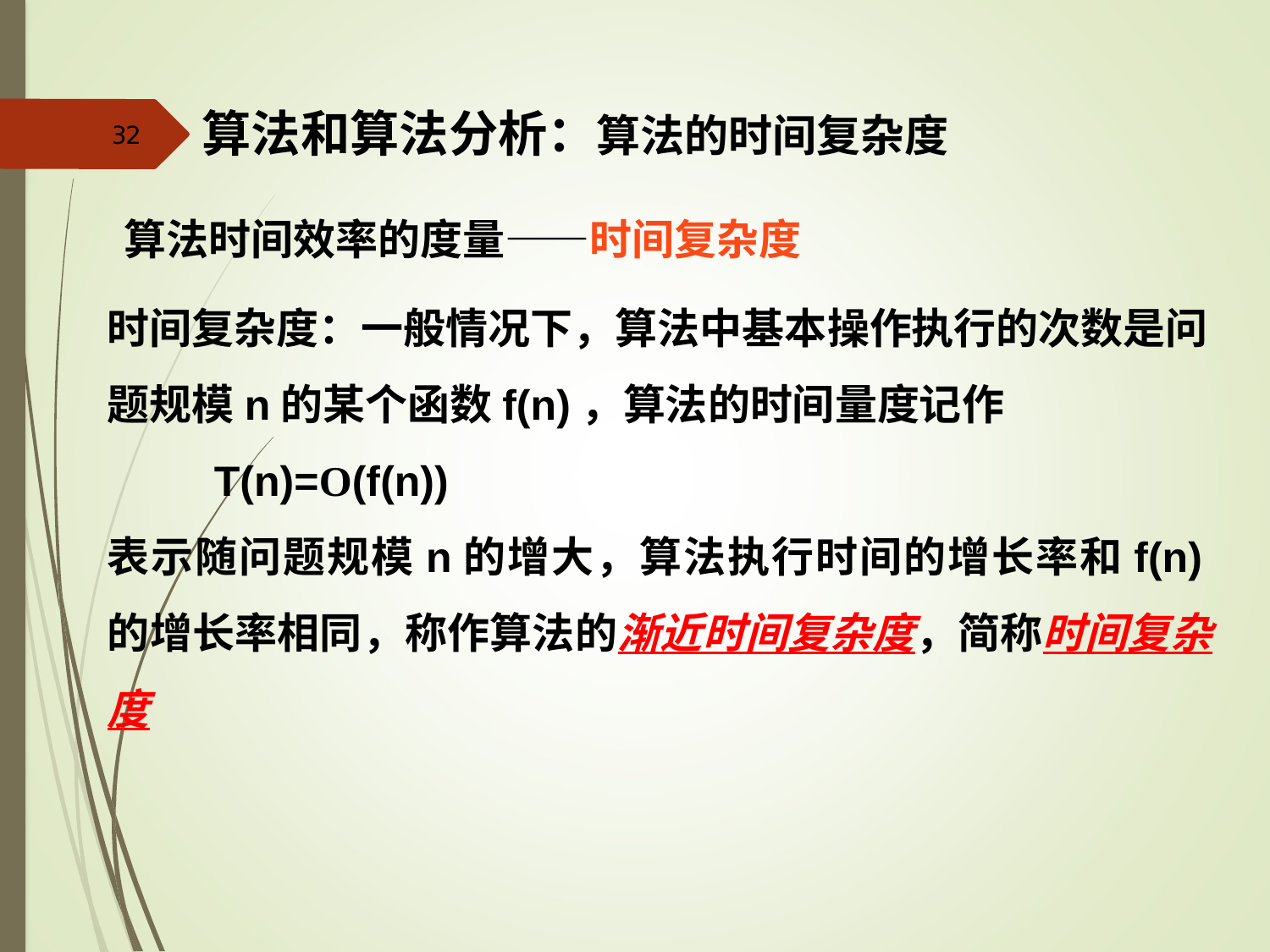

# 算法和算法分析：算法的时间复杂度
32
算法时间效率的度量——时间复杂度
时间复杂度：一般情况下，算法中基本操作执行的次数是问题规模n的某个函数f(n)，算法的时间量度记作
         T(n)=O(f(n))
表示随问题规模n的增大，算法执行时间的增长率和f(n)的增长率相同，称作算法的渐近时间复杂度，简称时间复杂度